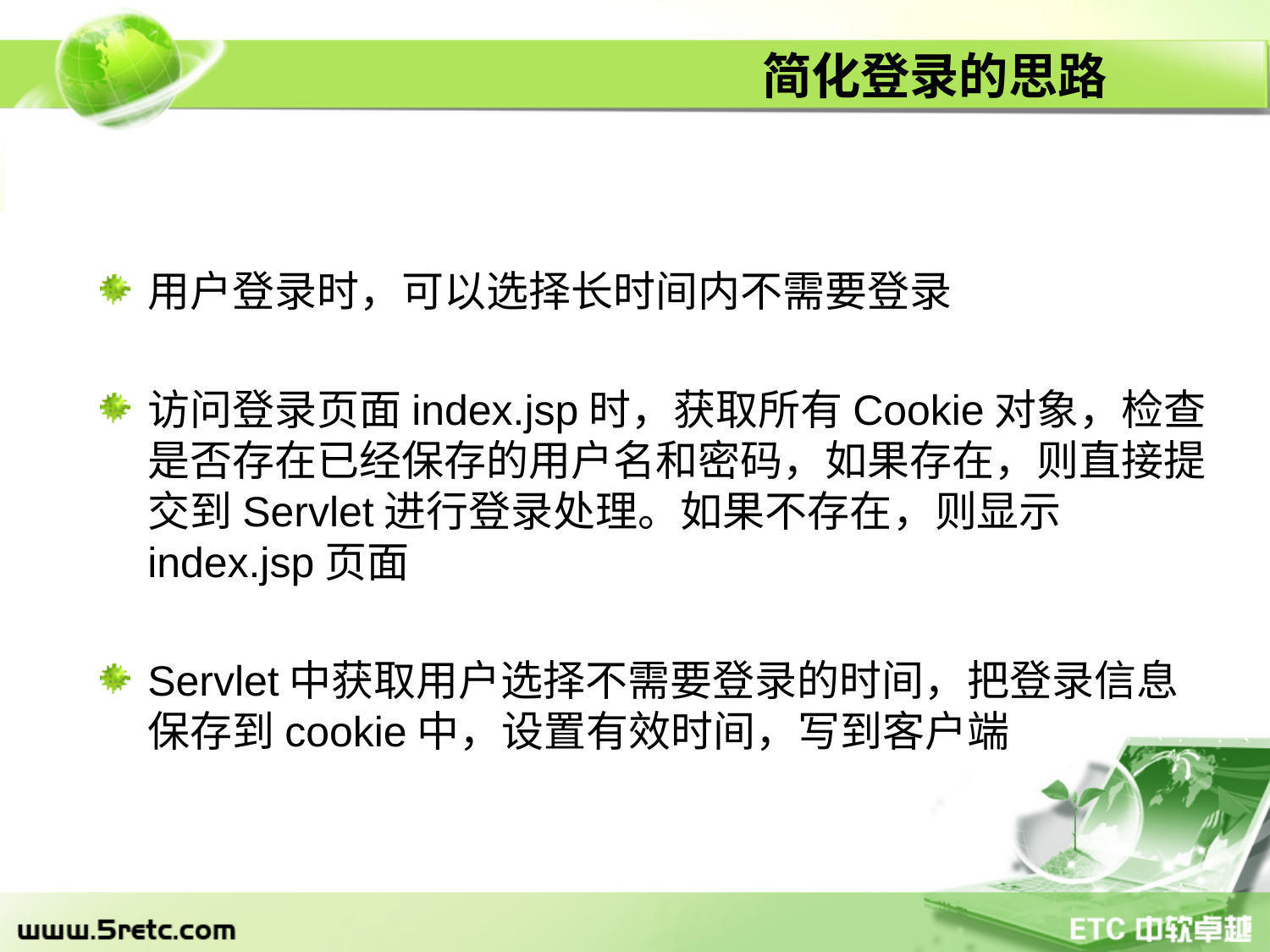

# 简化登录的思路
用户登录时，可以选择长时间内不需要登录

访问登录页面index.jsp时，获取所有Cookie对象，检查是否存在已经保存的用户名和密码，如果存在，则直接提交到Servlet进行登录处理。如果不存在，则显示index.jsp页面

Servlet中获取用户选择不需要登录的时间，把登录信息保存到cookie中，设置有效时间，写到客户端